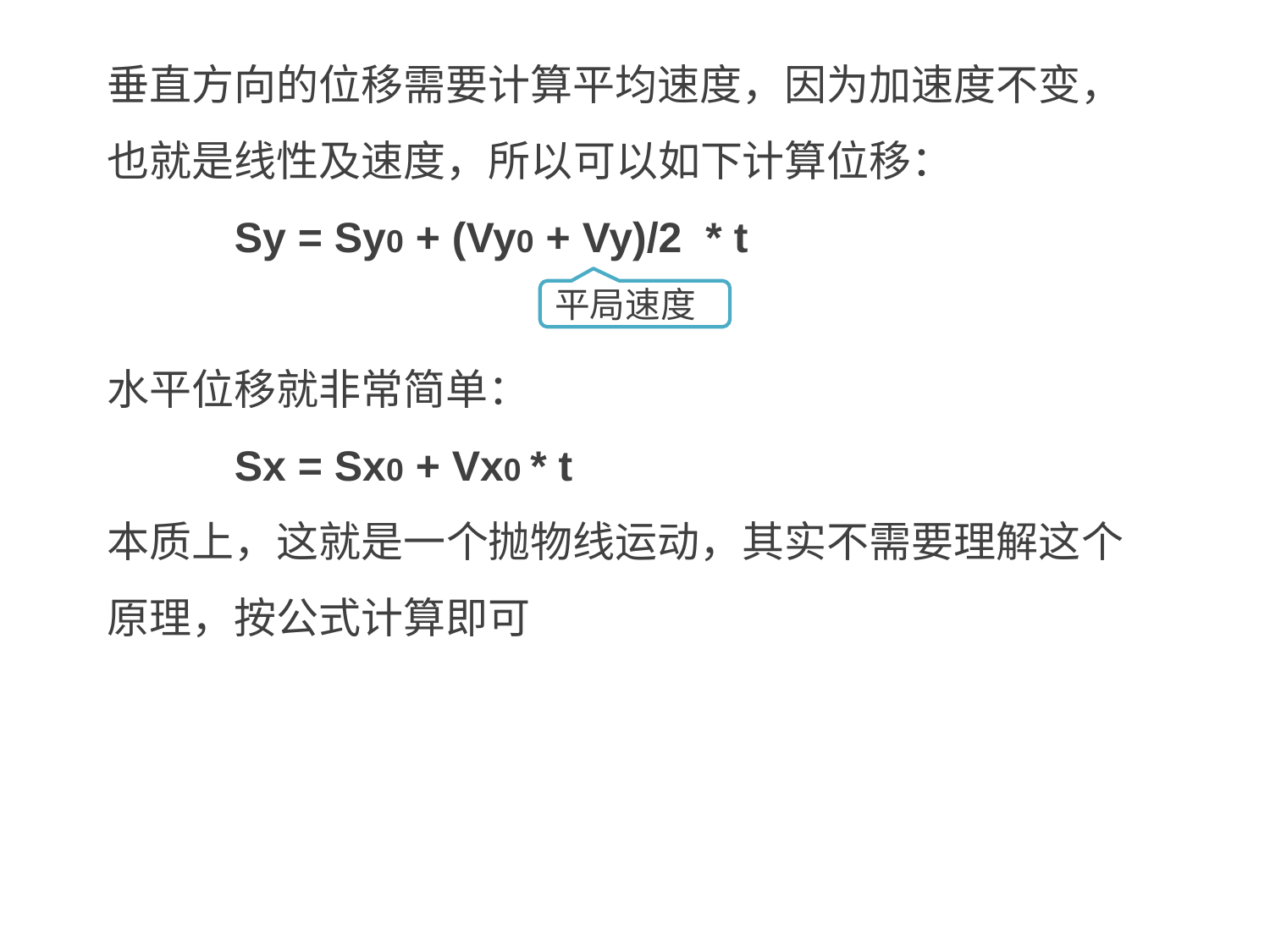

垂直方向的位移需要计算平均速度，因为加速度不变，也就是线性及速度，所以可以如下计算位移：
	Sy = Sy0 + (Vy0 + Vy)/2  * t

水平位移就非常简单：
	Sx = Sx0 + Vx0 * t
本质上，这就是一个抛物线运动，其实不需要理解这个原理，按公式计算即可
平局速度